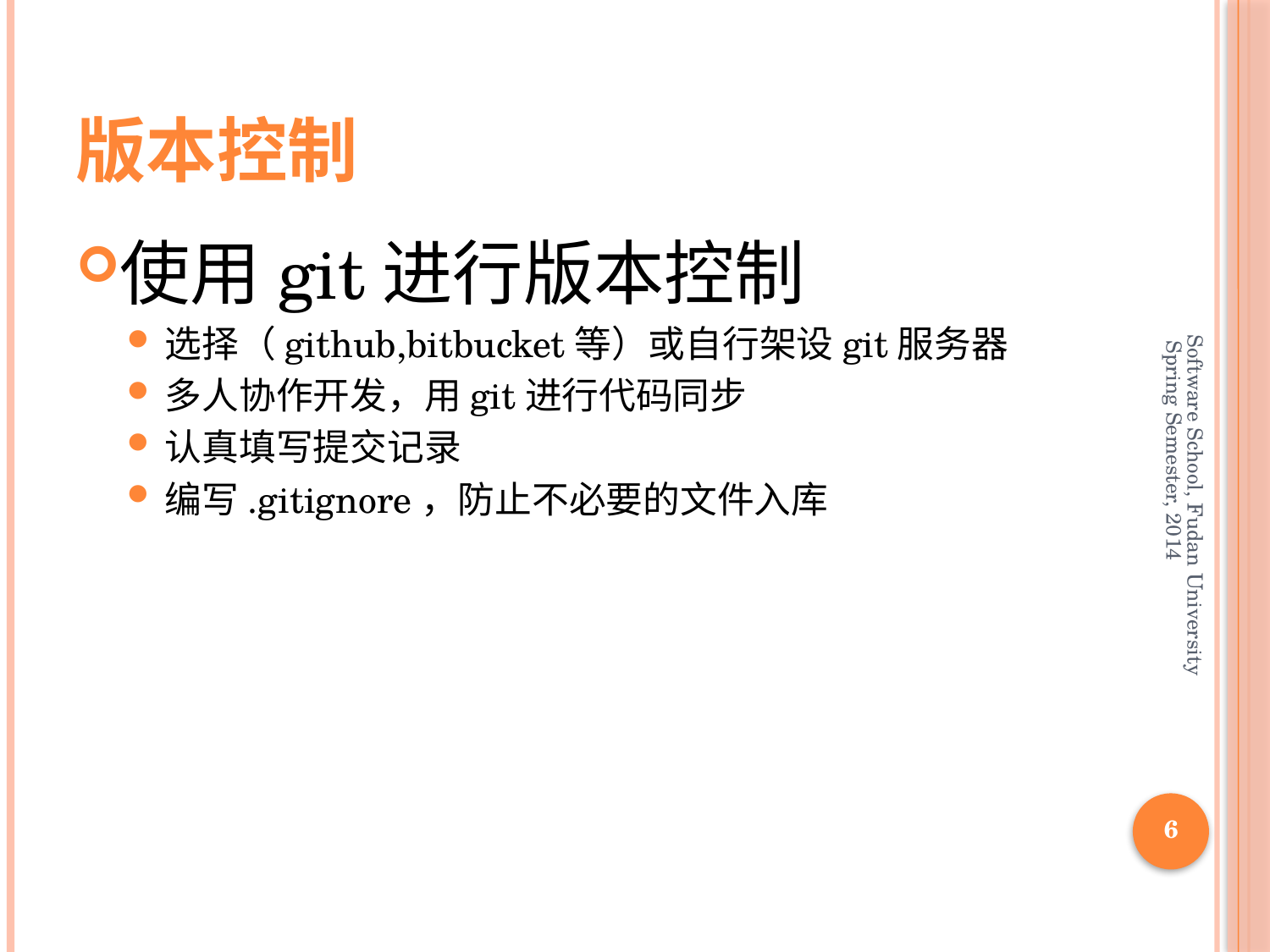

# 版本控制
使用git进行版本控制
选择（github,bitbucket等）或自行架设git服务器
多人协作开发，用git进行代码同步
认真填写提交记录
编写.gitignore，防止不必要的文件入库
Software School, Fudan University              Spring Semester, 2014
6